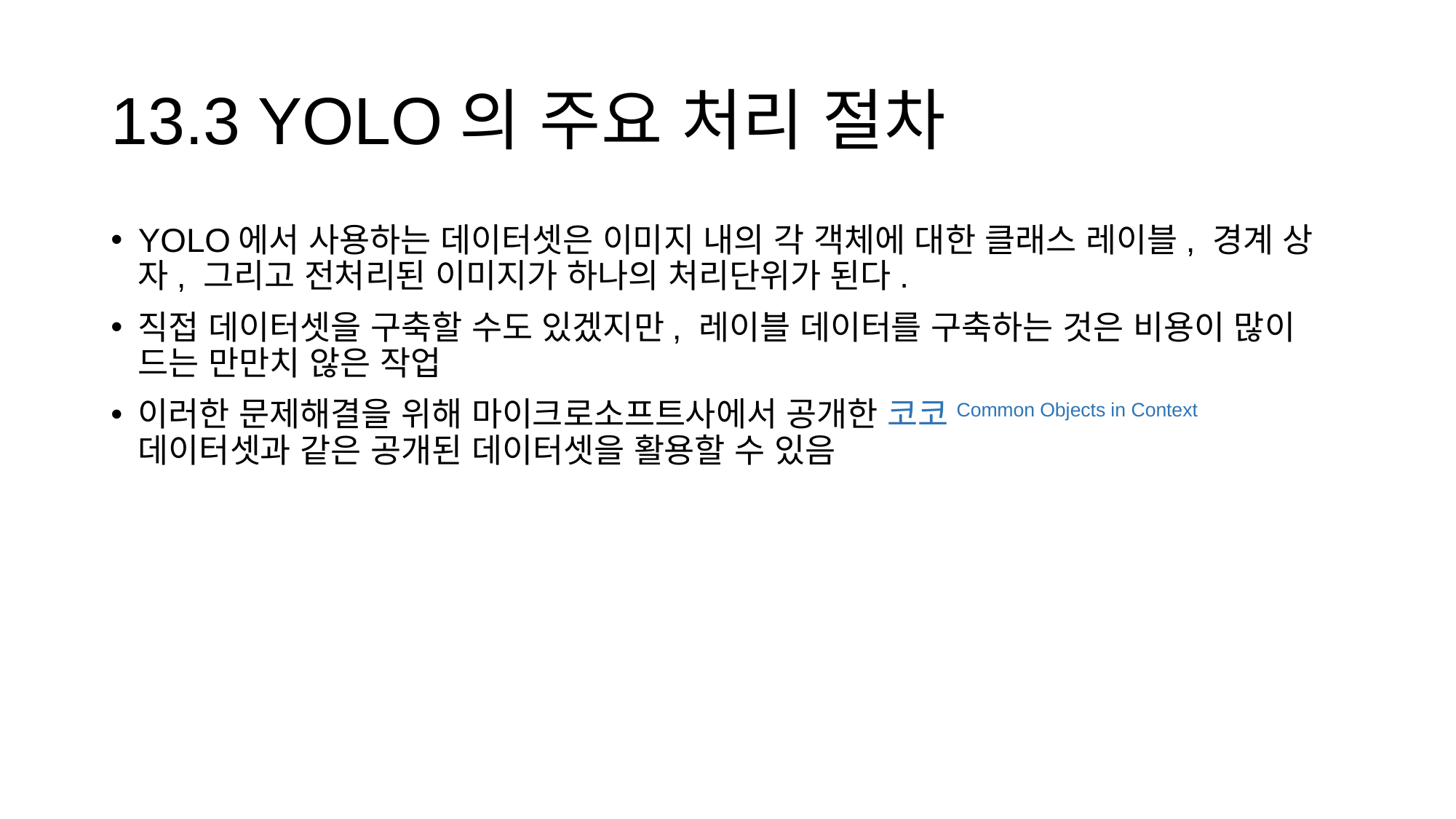

# 13.3 YOLO의 주요 처리 절차
YOLO에서 사용하는 데이터셋은 이미지 내의 각 객체에 대한 클래스 레이블, 경계 상자, 그리고 전처리된 이미지가 하나의 처리단위가 된다.
직접 데이터셋을 구축할 수도 있겠지만, 레이블 데이터를 구축하는 것은 비용이 많이 드는 만만치 않은 작업
이러한 문제해결을 위해 마이크로소프트사에서 공개한 코코Common Objects in Context 데이터셋과 같은 공개된 데이터셋을 활용할 수 있음